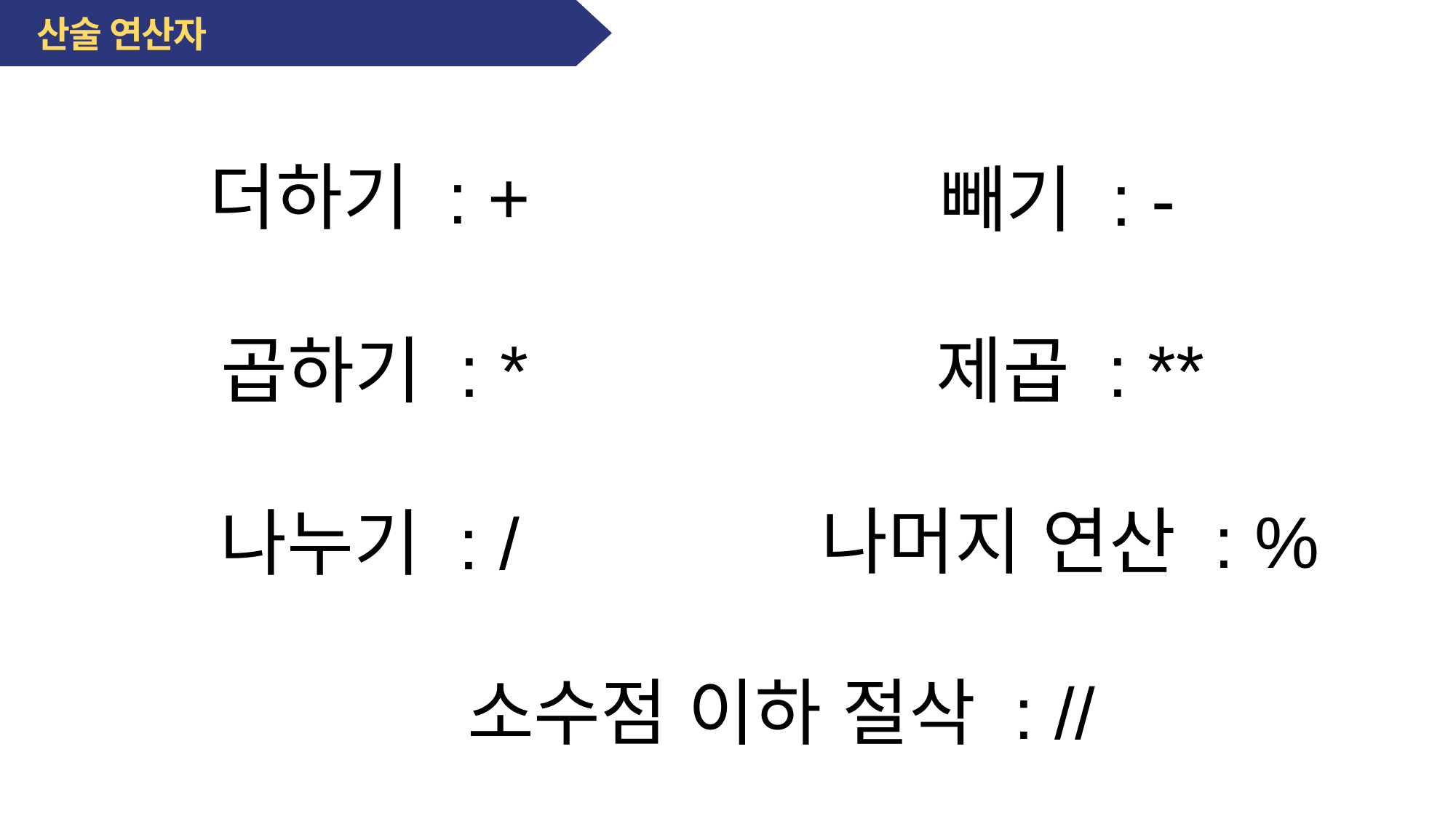

산술 연산자
더하기 : +
빼기 : -
제곱 : **
곱하기 : *
나머지 연산 : %
나누기 : /
소수점 이하 절삭 : //